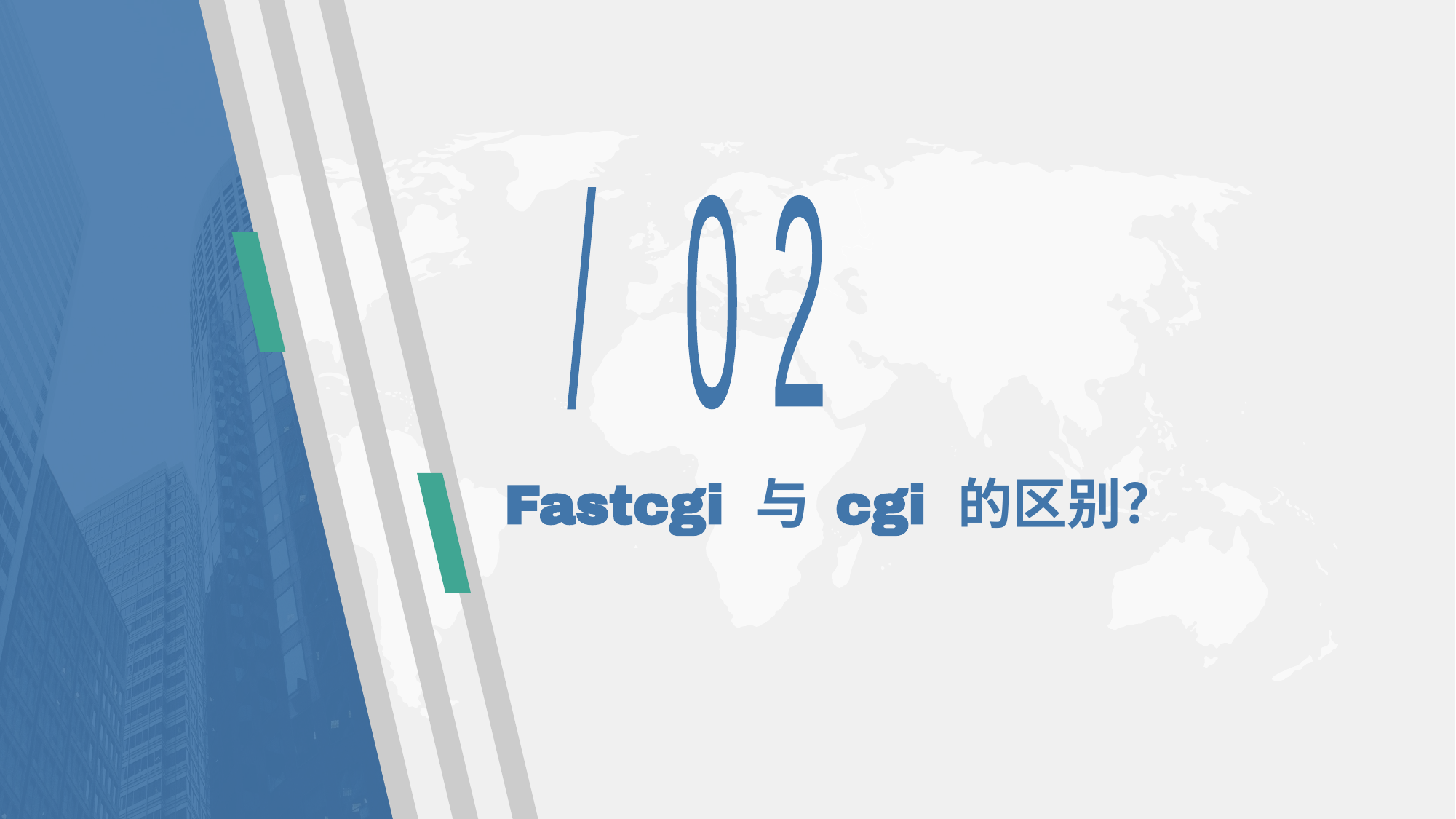

/   0 2
# Fastcgi 与 cgi 的区别？